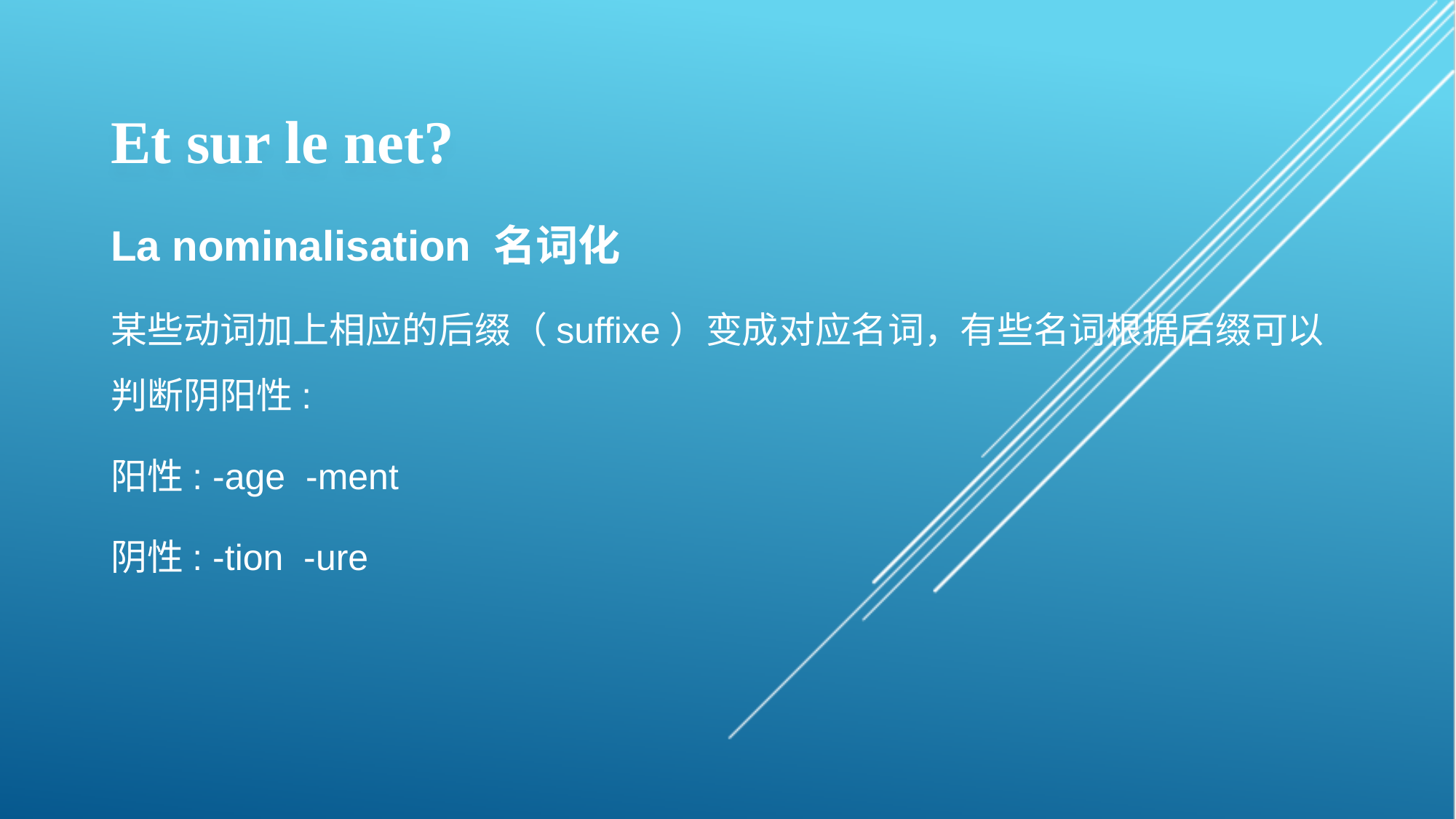

# Et sur le net?
La nominalisation 名词化
某些动词加上相应的后缀（suffixe）变成对应名词，有些名词根据后缀可以判断阴阳性:
阳性: -age  -ment
阴性: -tion  -ure